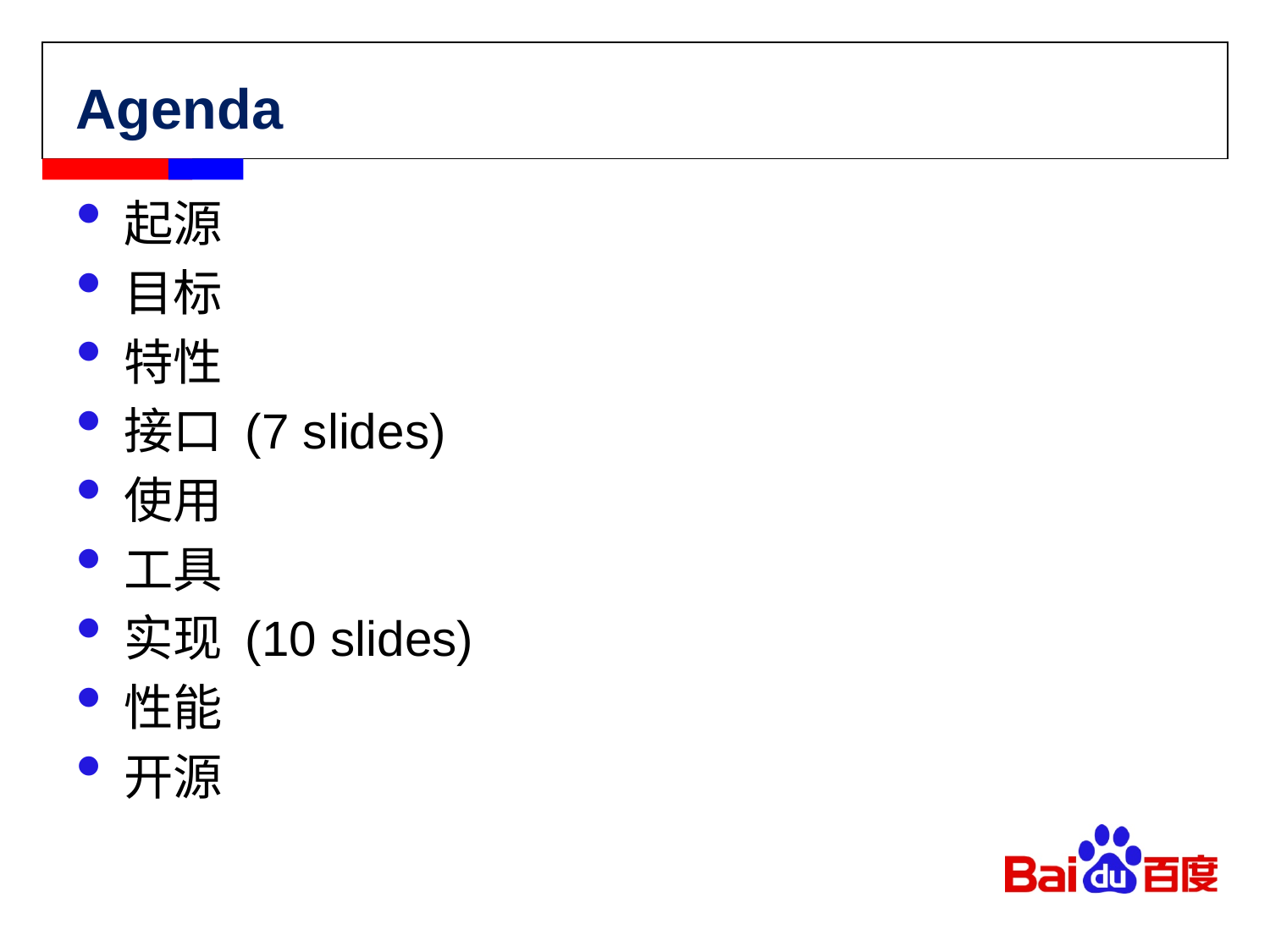

# Agenda
起源
目标
特性
接口 (7 slides)
使用
工具
实现 (10 slides)
性能
开源